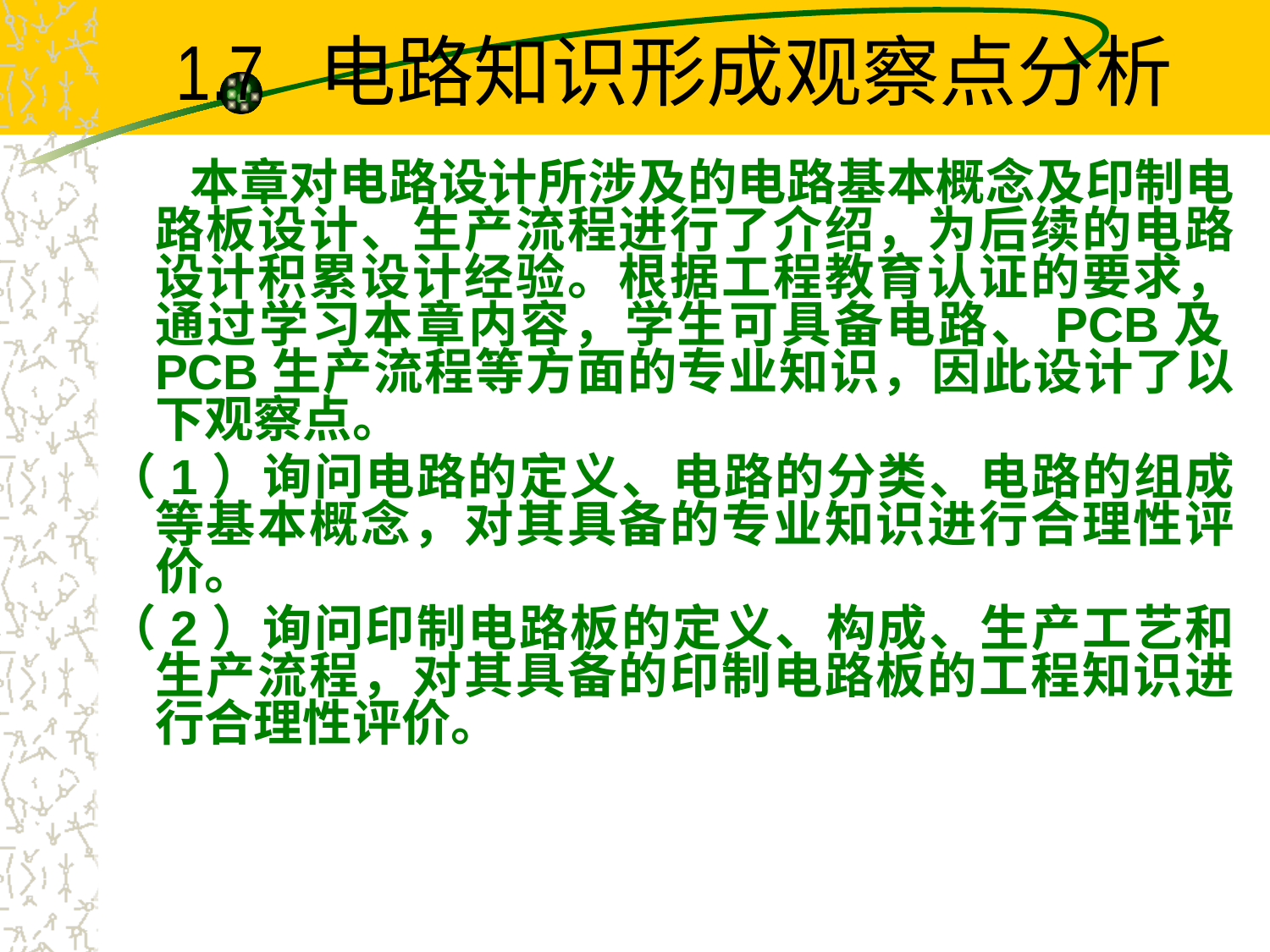

# 1.7  电路知识形成观察点分析
      本章对电路设计所涉及的电路基本概念及印制电路板设计、生产流程进行了介绍，为后续的电路设计积累设计经验。根据工程教育认证的要求，通过学习本章内容，学生可具备电路、PCB及PCB生产流程等方面的专业知识，因此设计了以下观察点。
（1）询问电路的定义、电路的分类、电路的组成等基本概念，对其具备的专业知识进行合理性评价。
（2）询问印制电路板的定义、构成、生产工艺和生产流程，对其具备的印制电路板的工程知识进行合理性评价。